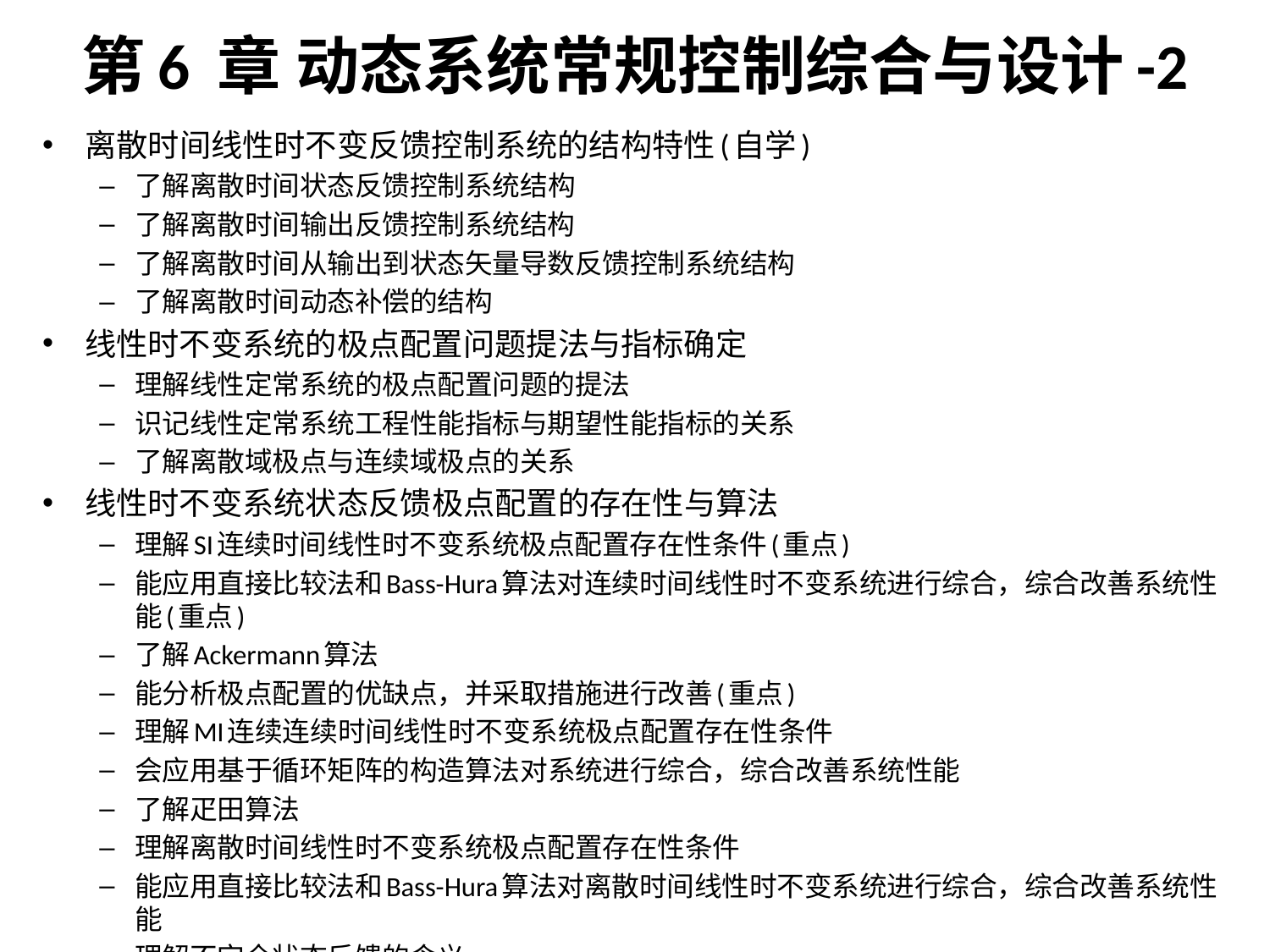

# 第6 章 动态系统常规控制综合与设计-2
离散时间线性时不变反馈控制系统的结构特性(自学)
了解离散时间状态反馈控制系统结构
了解离散时间输出反馈控制系统结构
了解离散时间从输出到状态矢量导数反馈控制系统结构
了解离散时间动态补偿的结构
线性时不变系统的极点配置问题提法与指标确定
理解线性定常系统的极点配置问题的提法
识记线性定常系统工程性能指标与期望性能指标的关系
了解离散域极点与连续域极点的关系
线性时不变系统状态反馈极点配置的存在性与算法
理解SI连续时间线性时不变系统极点配置存在性条件(重点)
能应用直接比较法和Bass-Hura算法对连续时间线性时不变系统进行综合，综合改善系统性能(重点)
了解Ackermann算法
能分析极点配置的优缺点，并采取措施进行改善(重点)
理解MI连续连续时间线性时不变系统极点配置存在性条件
会应用基于循环矩阵的构造算法对系统进行综合，综合改善系统性能
了解疋田算法
理解离散时间线性时不变系统极点配置存在性条件
能应用直接比较法和Bass-Hura算法对离散时间线性时不变系统进行综合，综合改善系统性能
理解不完全状态反馈的含义